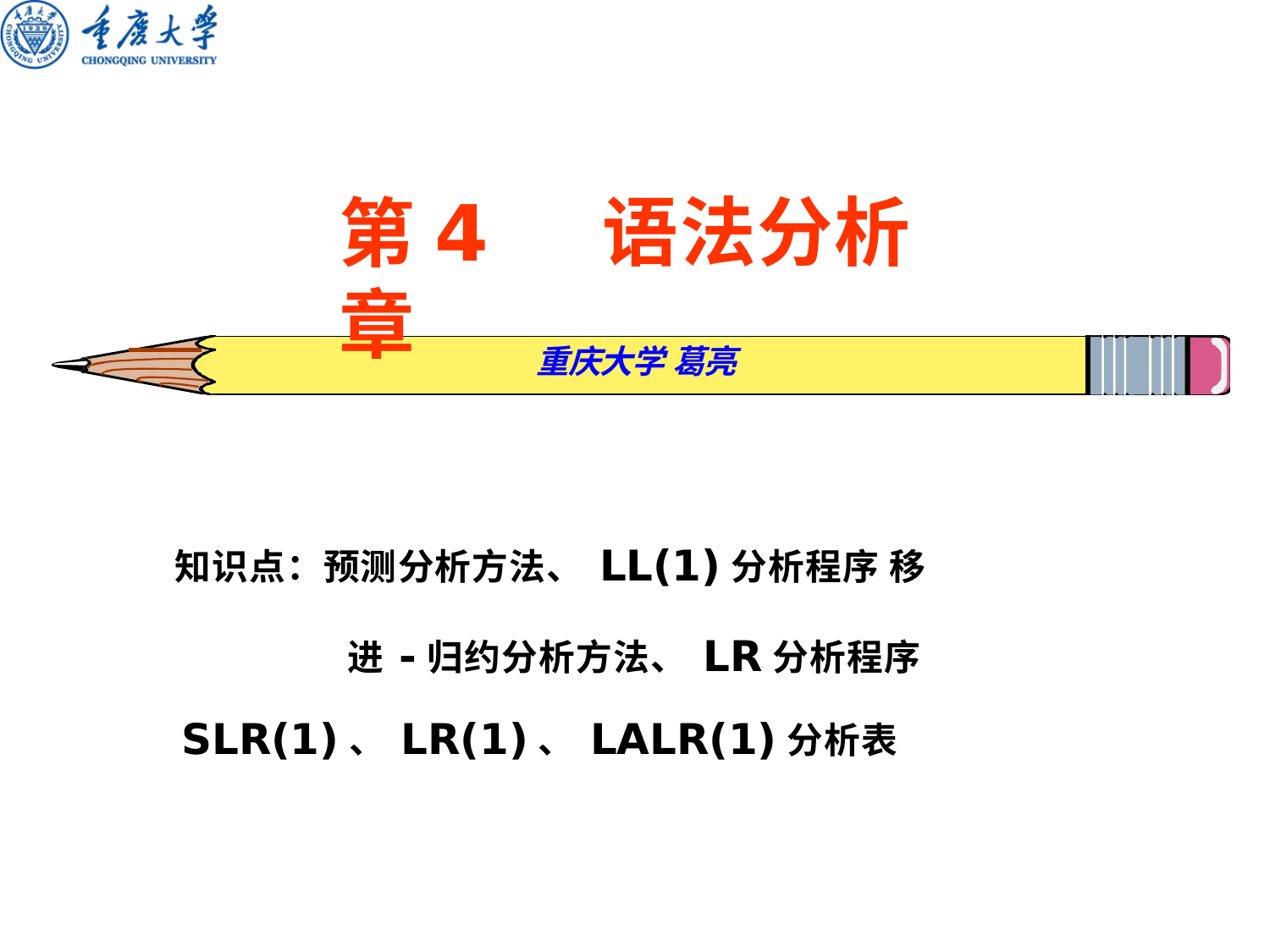

# 第4章
语法分析

重庆大学 葛亮

知识点：预测分析方法、LL(1)分析程序 移进-归约分析方法、LR分析程序
SLR(1)、LR(1)、LALR(1)分析表